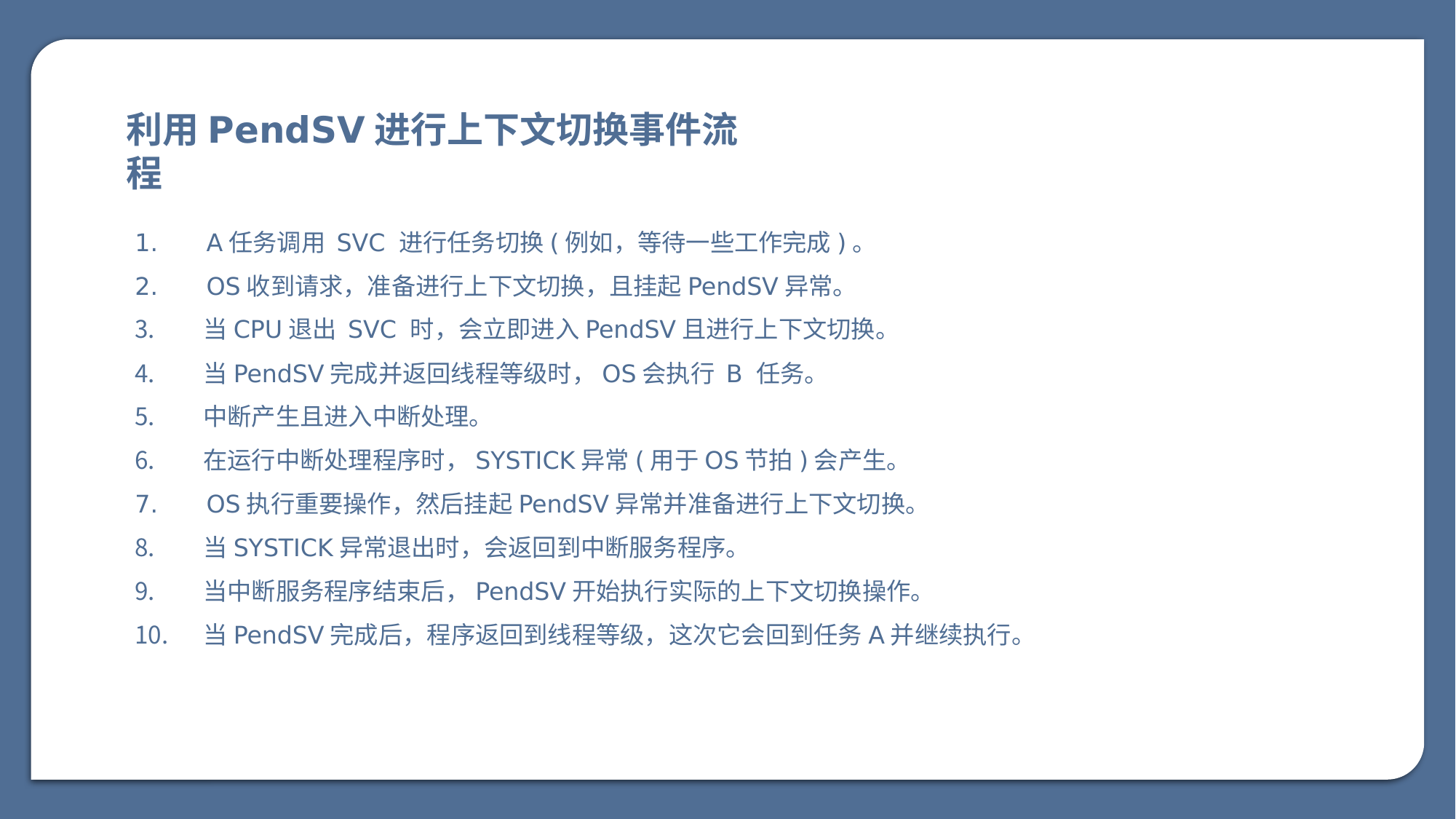

利用PendSV进行上下文切换事件流程
    A任务调用 SVC 进行任务切换(例如，等待一些工作完成)。
    OS收到请求，准备进行上下文切换，且挂起PendSV异常。
    当CPU退出 SVC 时，会立即进入PendSV且进行上下文切换。
    当PendSV完成并返回线程等级时，OS会执行 B 任务。
    中断产生且进入中断处理。
    在运行中断处理程序时，SYSTICK异常(用于OS节拍)会产生。
    OS执行重要操作，然后挂起PendSV异常并准备进行上下文切换。
    当SYSTICK异常退出时，会返回到中断服务程序。
    当中断服务程序结束后，PendSV开始执行实际的上下文切换操作。
    当PendSV完成后，程序返回到线程等级，这次它会回到任务A并继续执行。